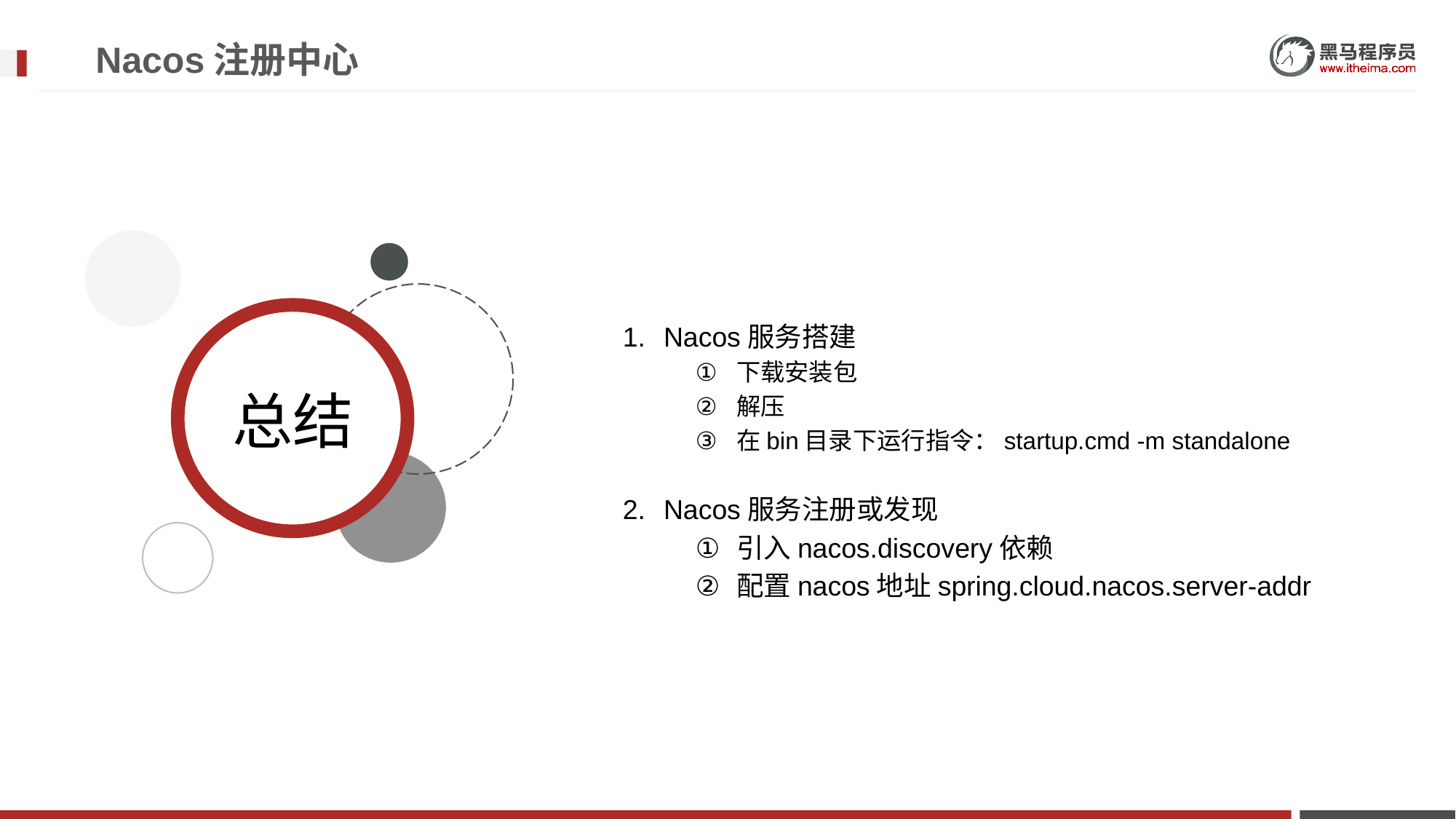

# Nacos注册中心
Nacos服务搭建
下载安装包
解压
在bin目录下运行指令：startup.cmd -m standalone
Nacos服务注册或发现
引入nacos.discovery依赖
配置nacos地址spring.cloud.nacos.server-addr